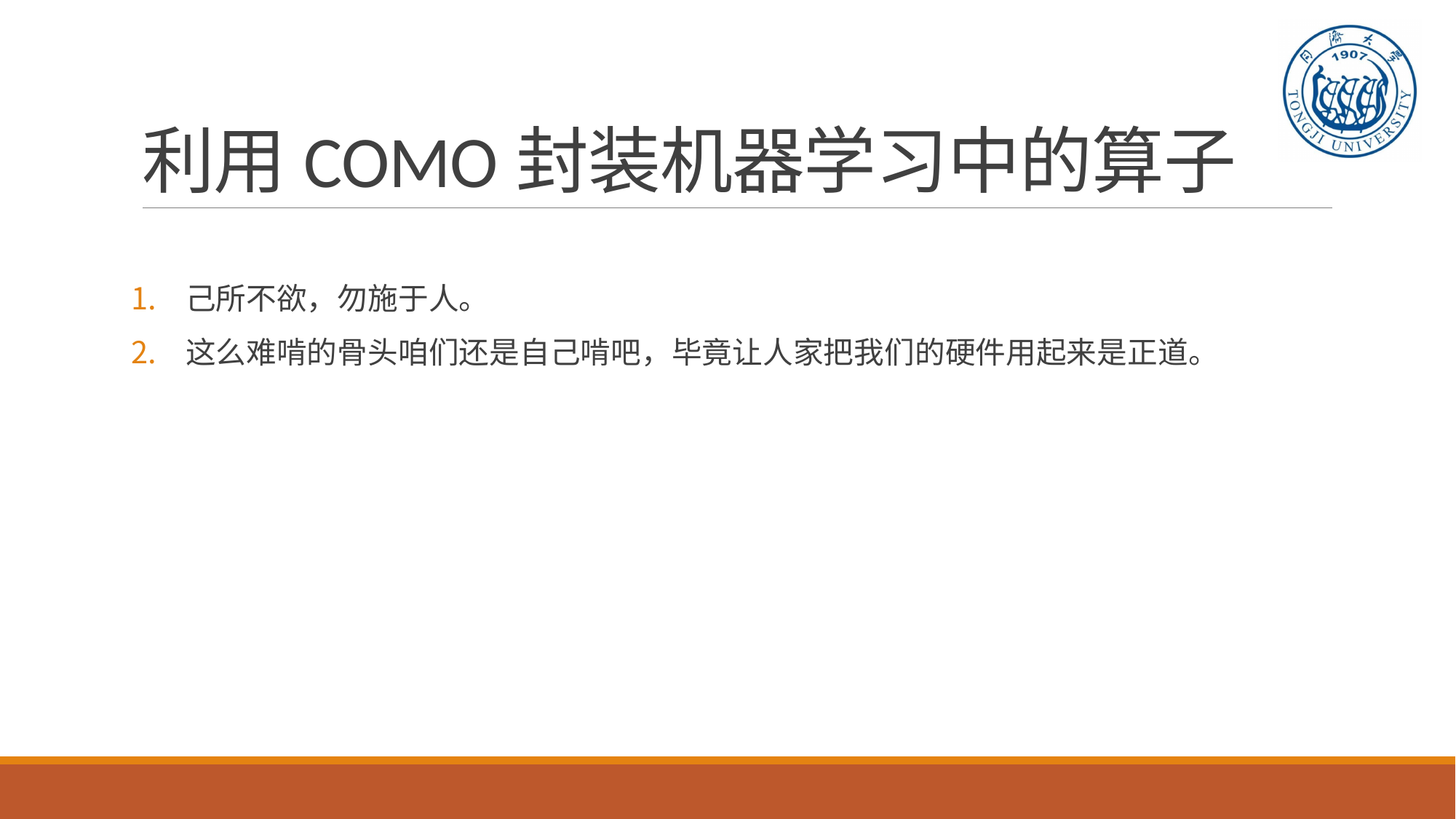

# 利用COMO封装机器学习中的算子

己所不欲，勿施于人。
这么难啃的骨头咱们还是自己啃吧，毕竟让人家把我们的硬件用起来是正道。